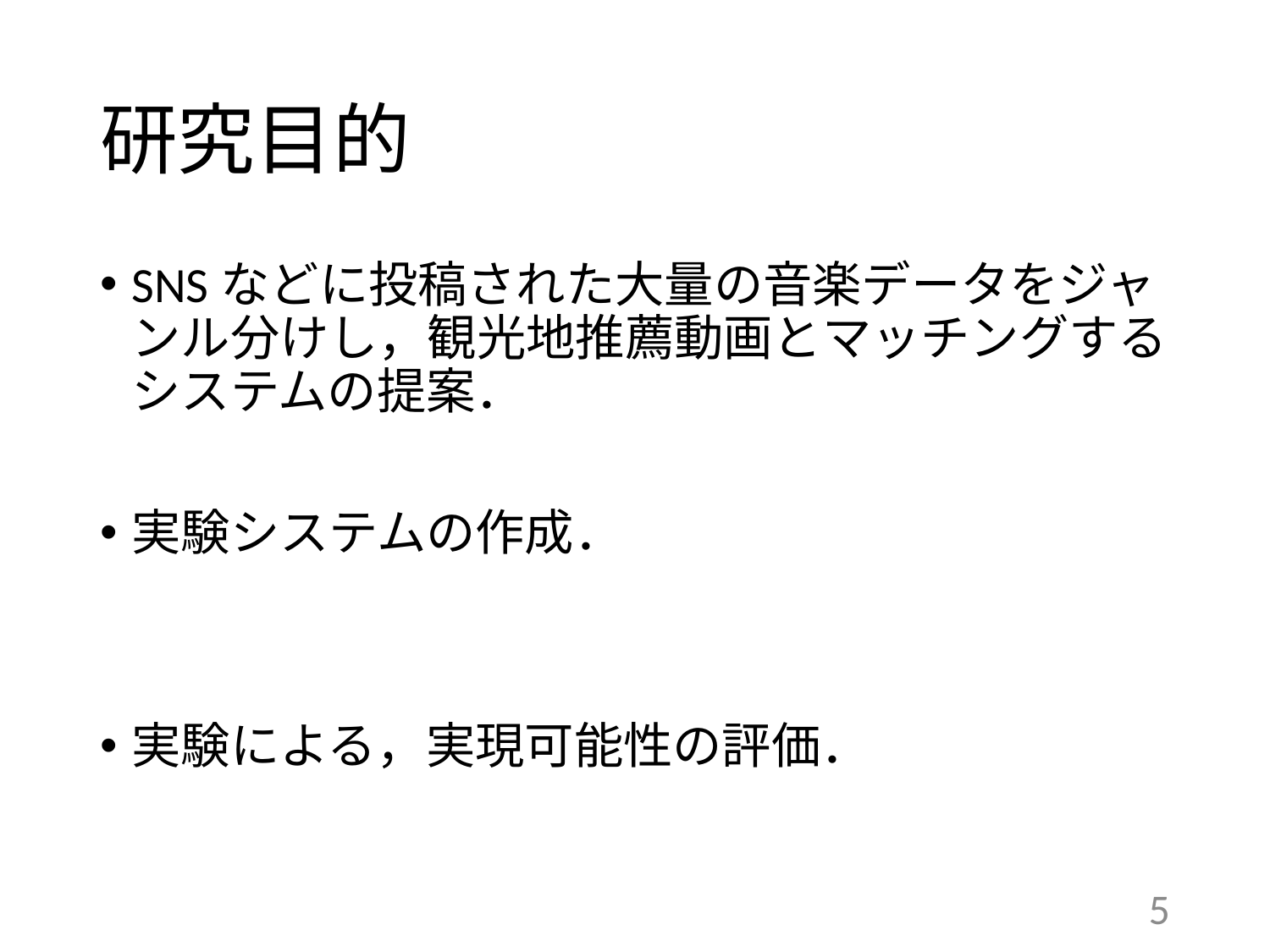

# 研究目的
SNSなどに投稿された大量の音楽データをジャンル分けし，観光地推薦動画とマッチングするシステムの提案．

実験システムの作成．

実験による，実現可能性の評価．
5